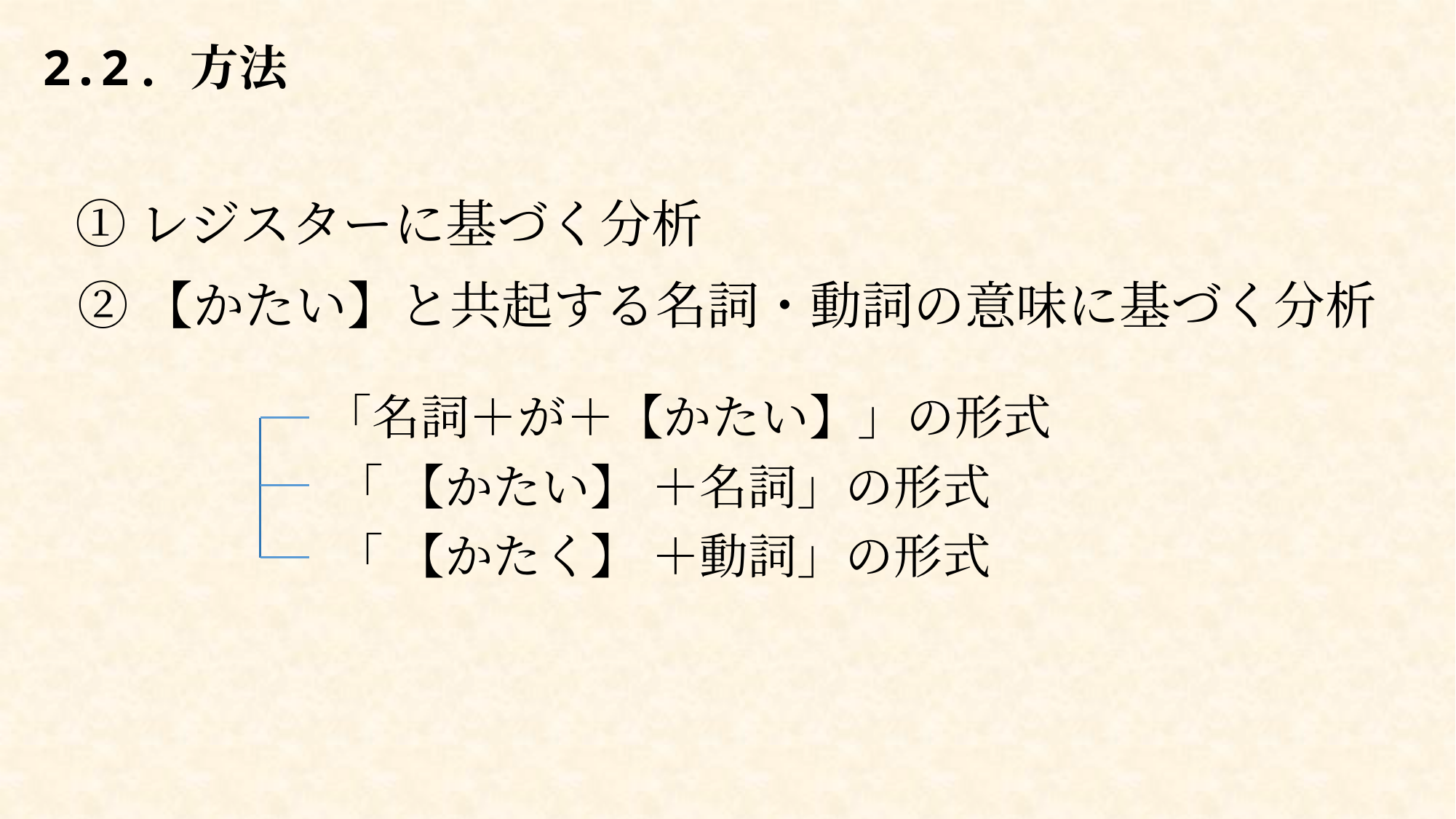

2.2．方法
①レジスターに基づく分析
②【かたい】と共起する名詞・動詞の意味に基づく分析
「名詞＋が＋【かたい】」の形式
「 【かたい】 ＋名詞」の形式
「 【かたく】 ＋動詞」の形式